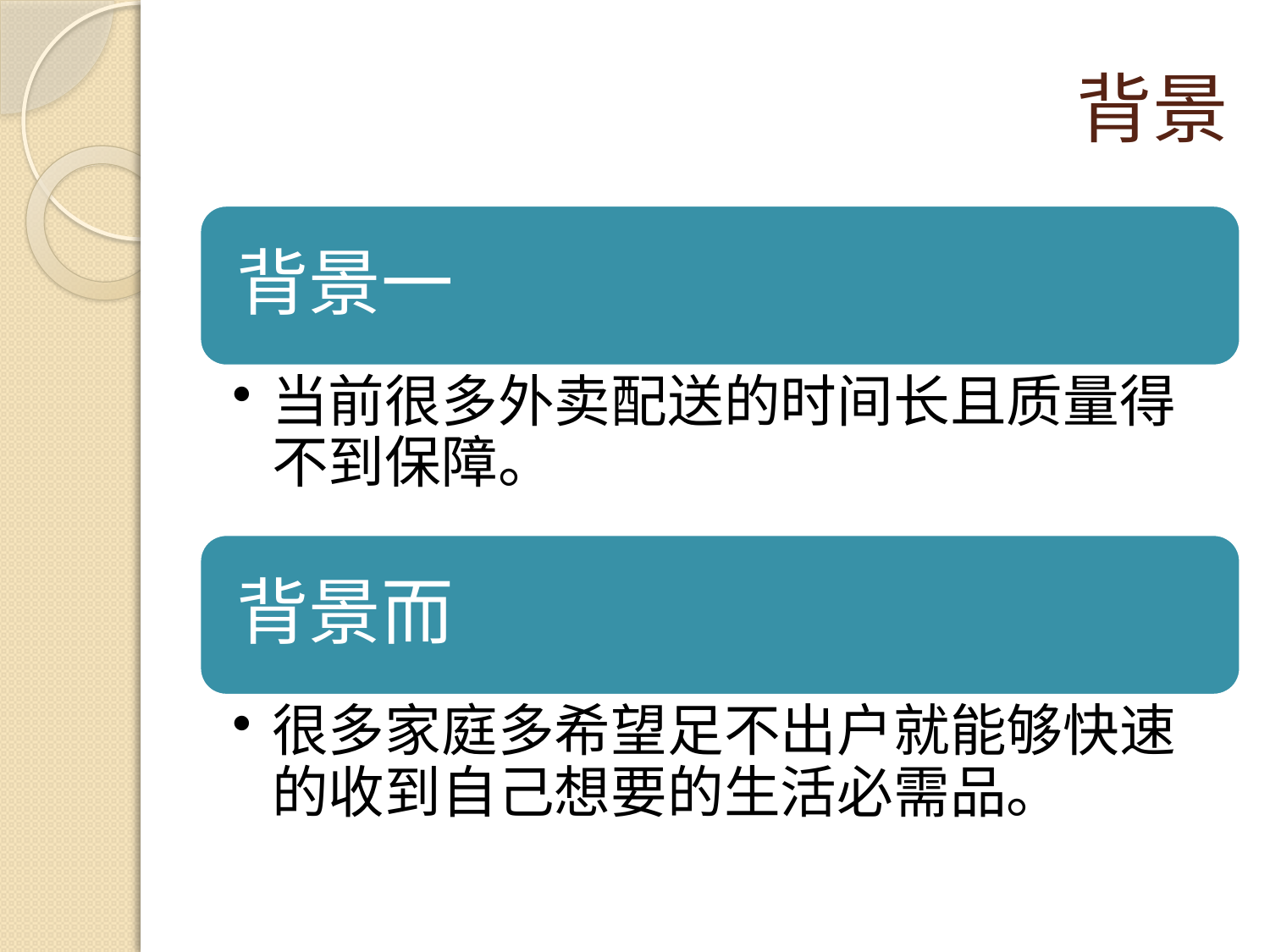

# 背景
背景一
当前很多外卖配送的时间长且质量得不到保障。
背景而
很多家庭多希望足不出户就能够快速的收到自己想要的生活必需品。